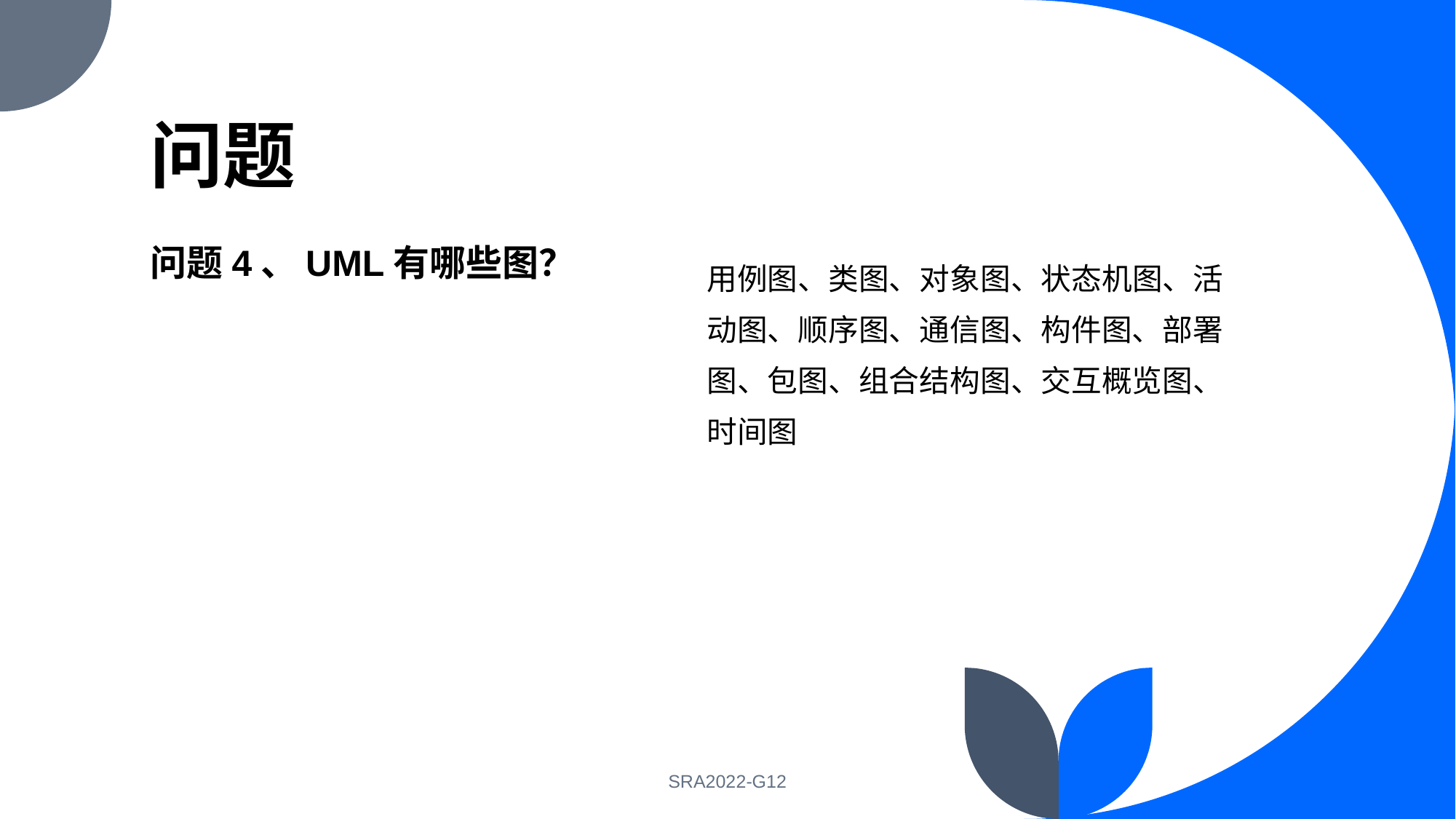

# 问题
问题4、UML有哪些图？
用例图、类图、对象图、状态机图、活动图、顺序图、通信图、构件图、部署图、包图、组合结构图、交互概览图、时间图

SRA2022-G12
37